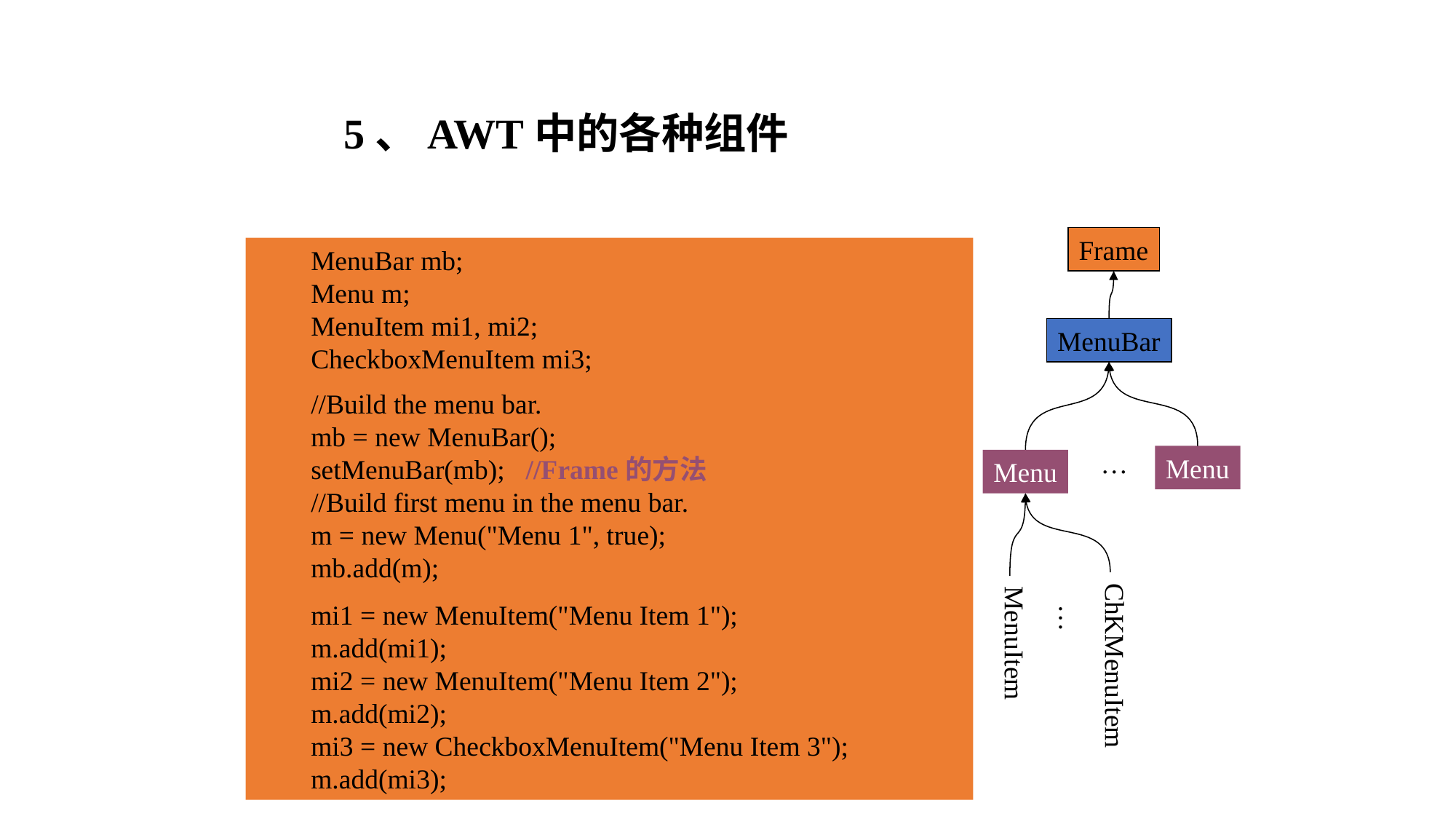

5、AWT中的各种组件
Frame
MenuBar
…
Menu
Menu
ChKMenuItem
MenuItem
…
MenuBar mb;
Menu m;
MenuItem mi1, mi2;
CheckboxMenuItem mi3;

//Build the menu bar.
mb = new MenuBar();
setMenuBar(mb);   //Frame的方法
//Build first menu in the menu bar.
m = new Menu("Menu 1", true);
mb.add(m);

mi1 = new MenuItem("Menu Item 1");
m.add(mi1);
mi2 = new MenuItem("Menu Item 2");
m.add(mi2);
mi3 = new CheckboxMenuItem("Menu Item 3");
m.add(mi3);